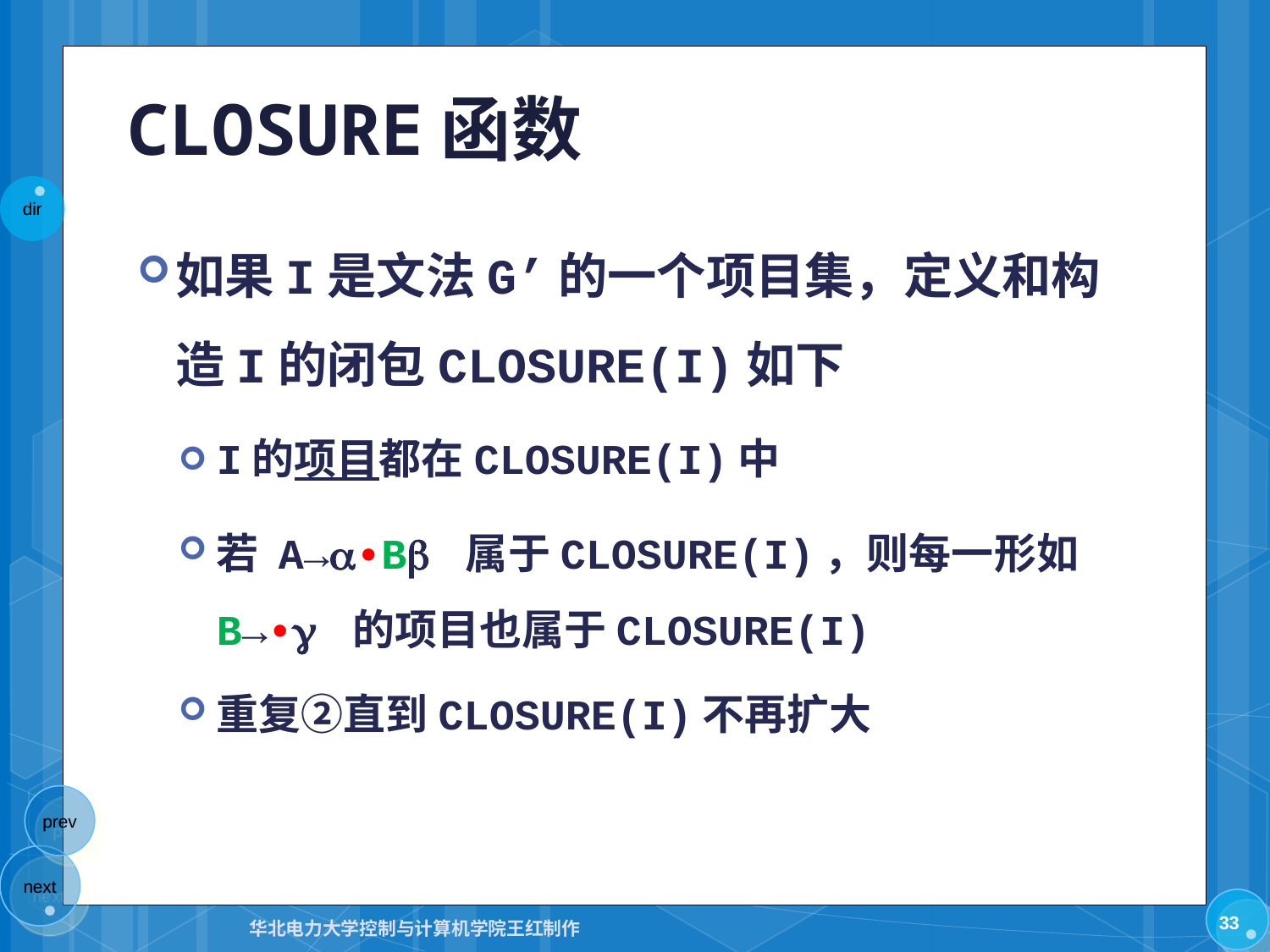

# CLOSURE函数
如果I是文法G’的一个项目集，定义和构造I的闭包CLOSURE(I)如下
I的项目都在CLOSURE(I)中
若 A→α•Bβ 属于CLOSURE(I)，则每一形如 B→•γ 的项目也属于CLOSURE(I)
重复②直到CLOSURE(I)不再扩大
33
华北电力大学控制与计算机学院王红制作